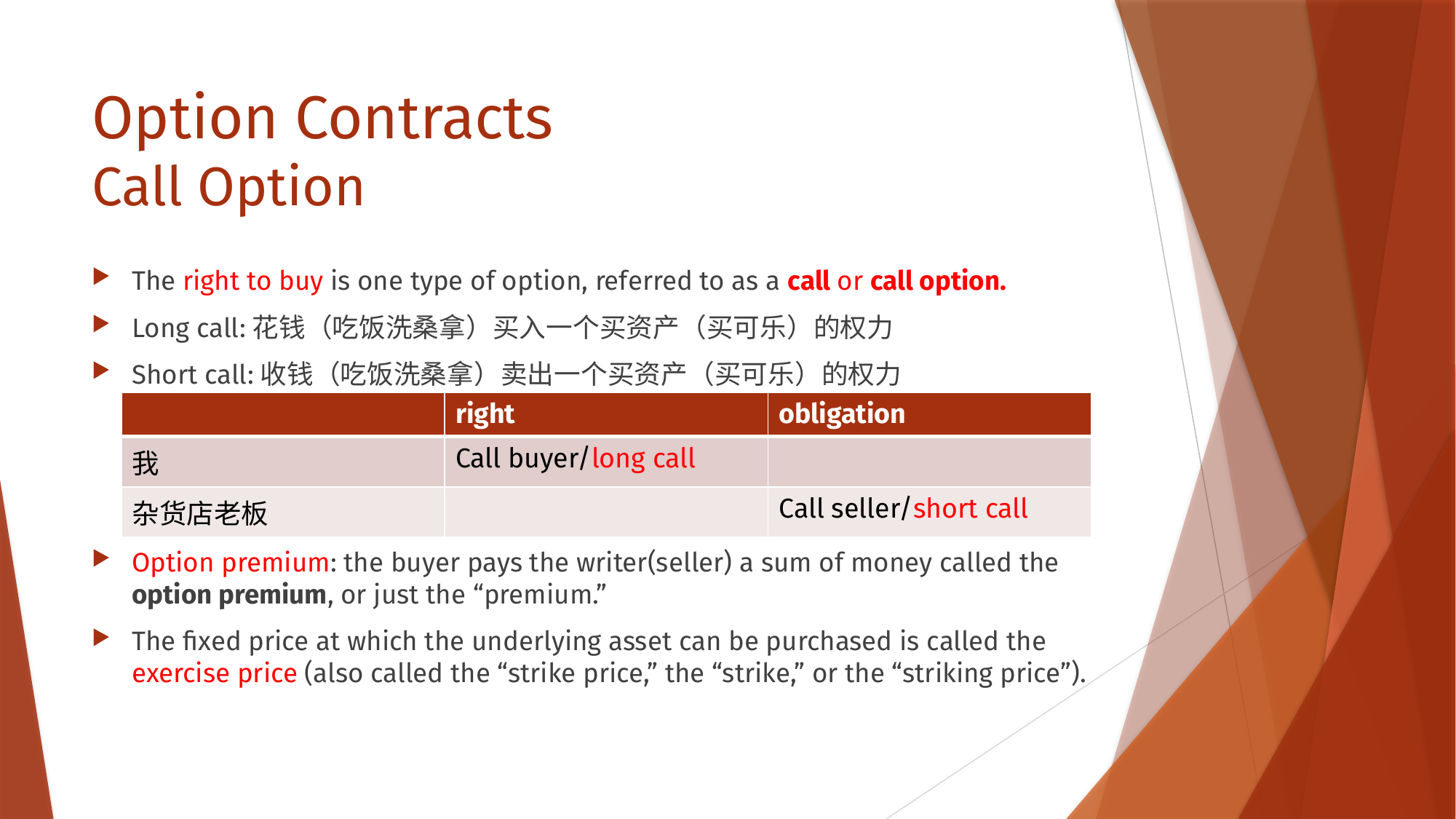

# Option Contracts Call Option
The right to buy is one type of option, referred to as a call or call option.
Long call:花钱（吃饭洗桑拿）买入一个买资产（买可乐）的权力
Short call:收钱（吃饭洗桑拿）卖出一个买资产（买可乐）的权力

Option premium: the buyer pays the writer(seller) a sum of money called the option premium, or just the “premium.”
The fixed price at which the underlying asset can be purchased is called the exercise price (also called the “strike price,” the “strike,” or the “striking price”).

|  | right | obligation |
| --- | --- | --- |
| 我 | Call buyer/long call |  |
| 杂货店老板 |  | Call seller/short call |